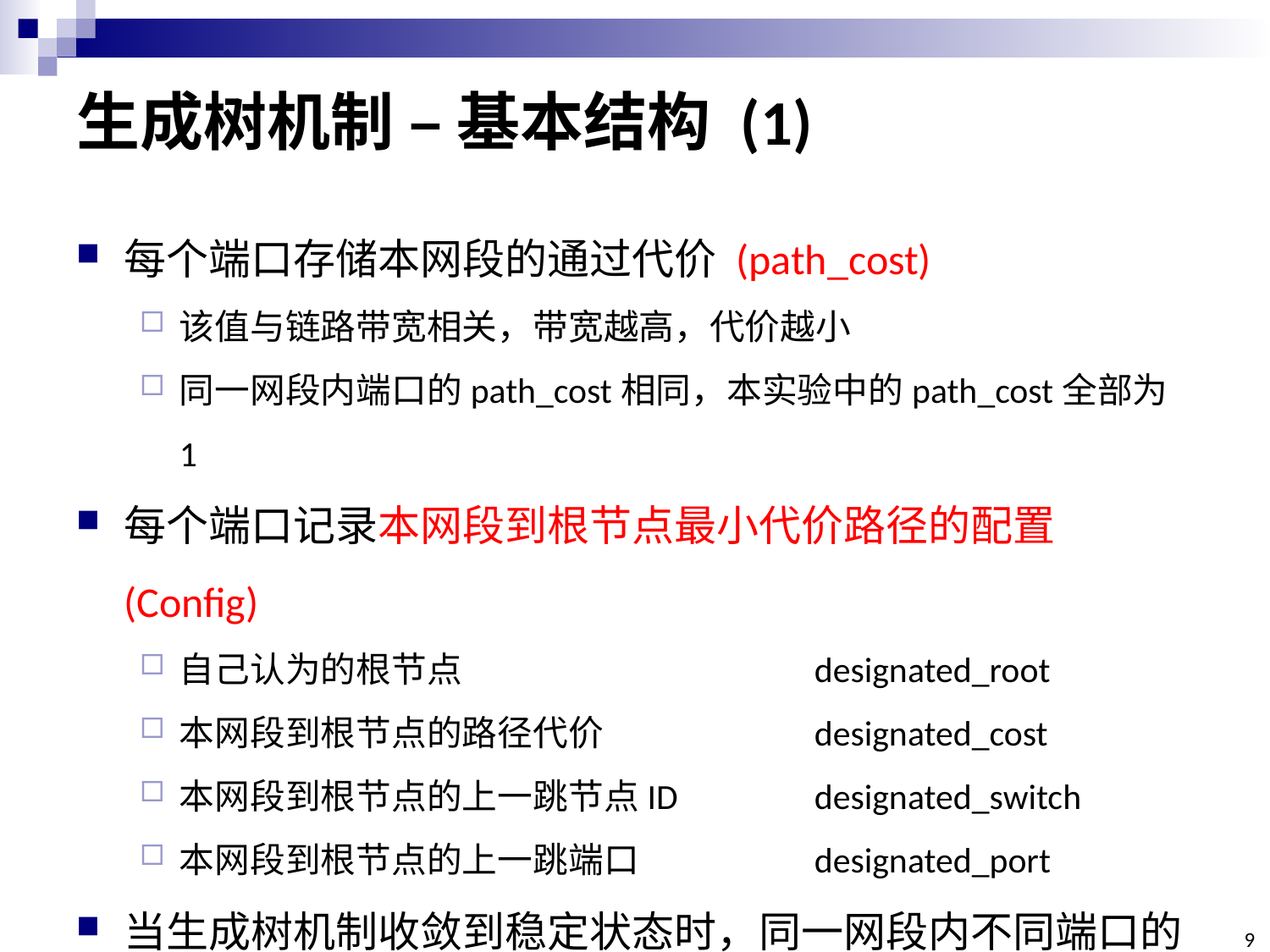

# 生成树机制 – 基本结构 (1)
每个端口存储本网段的通过代价 (path_cost)
该值与链路带宽相关，带宽越高，代价越小
同一网段内端口的path_cost相同，本实验中的path_cost全部为1
每个端口记录本网段到根节点最小代价路径的配置(Config)
自己认为的根节点			designated_root
本网段到根节点的路径代价		designated_cost
本网段到根节点的上一跳节点ID		designated_switch
本网段到根节点的上一跳端口		designated_port
当生成树机制收敛到稳定状态时，同一网段内不同端口的Config值相同

9